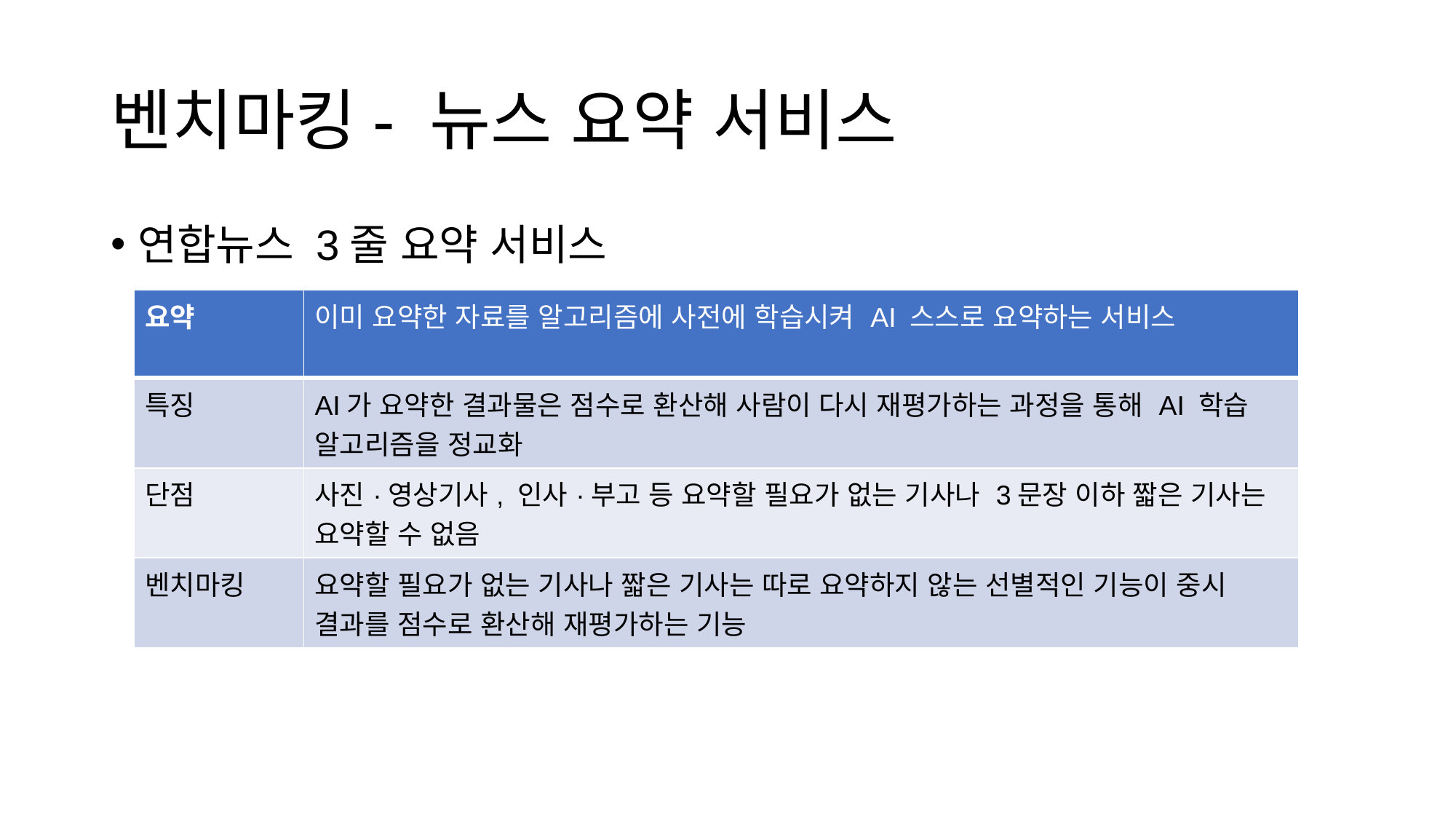

# 벤치마킹- 뉴스 요약 서비스
연합뉴스 3줄 요약 서비스
| 요약 | 이미 요약한 자료를 알고리즘에 사전에 학습시켜 AI 스스로 요약하는 서비스 |
| --- | --- |
| 특징 | AI가 요약한 결과물은 점수로 환산해 사람이 다시 재평가하는 과정을 통해 AI 학습 알고리즘을 정교화 |
| 단점 | 사진·영상기사, 인사·부고 등 요약할 필요가 없는 기사나 3문장 이하 짧은 기사는 요약할 수 없음 |
| 벤치마킹 | 요약할 필요가 없는 기사나 짧은 기사는 따로 요약하지 않는 선별적인 기능이 중시 결과를 점수로 환산해 재평가하는 기능 |